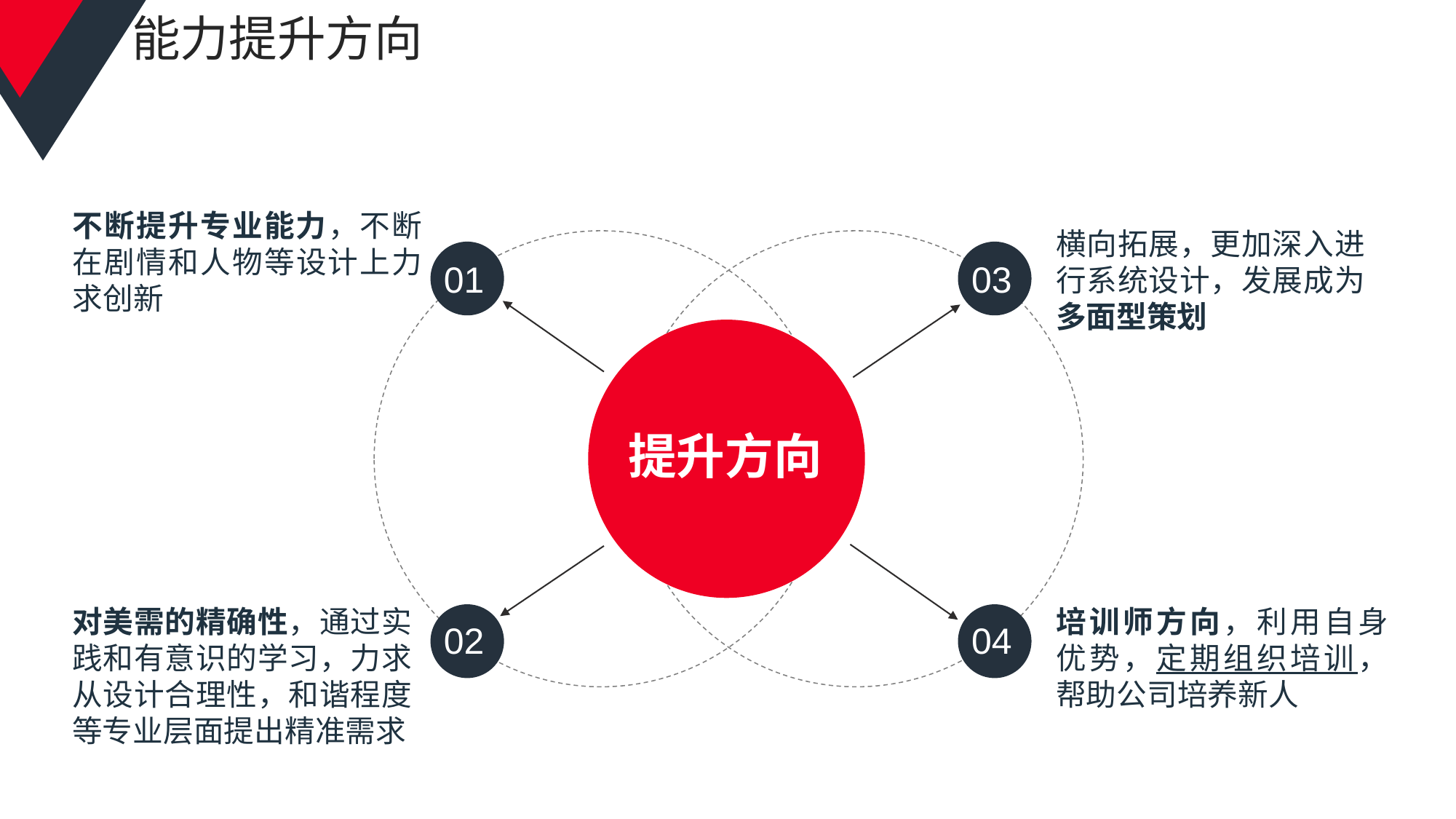

# 能力提升方向
不断提升专业能力，不断在剧情和人物等设计上力求创新
横向拓展，更加深入进行系统设计，发展成为多面型策划

01
03

提升方向

对美需的精确性，通过实践和有意识的学习，力求从设计合理性，和谐程度等专业层面提出精准需求
培训师方向，利用自身优势，定期组织培训，帮助公司培养新人

02
04